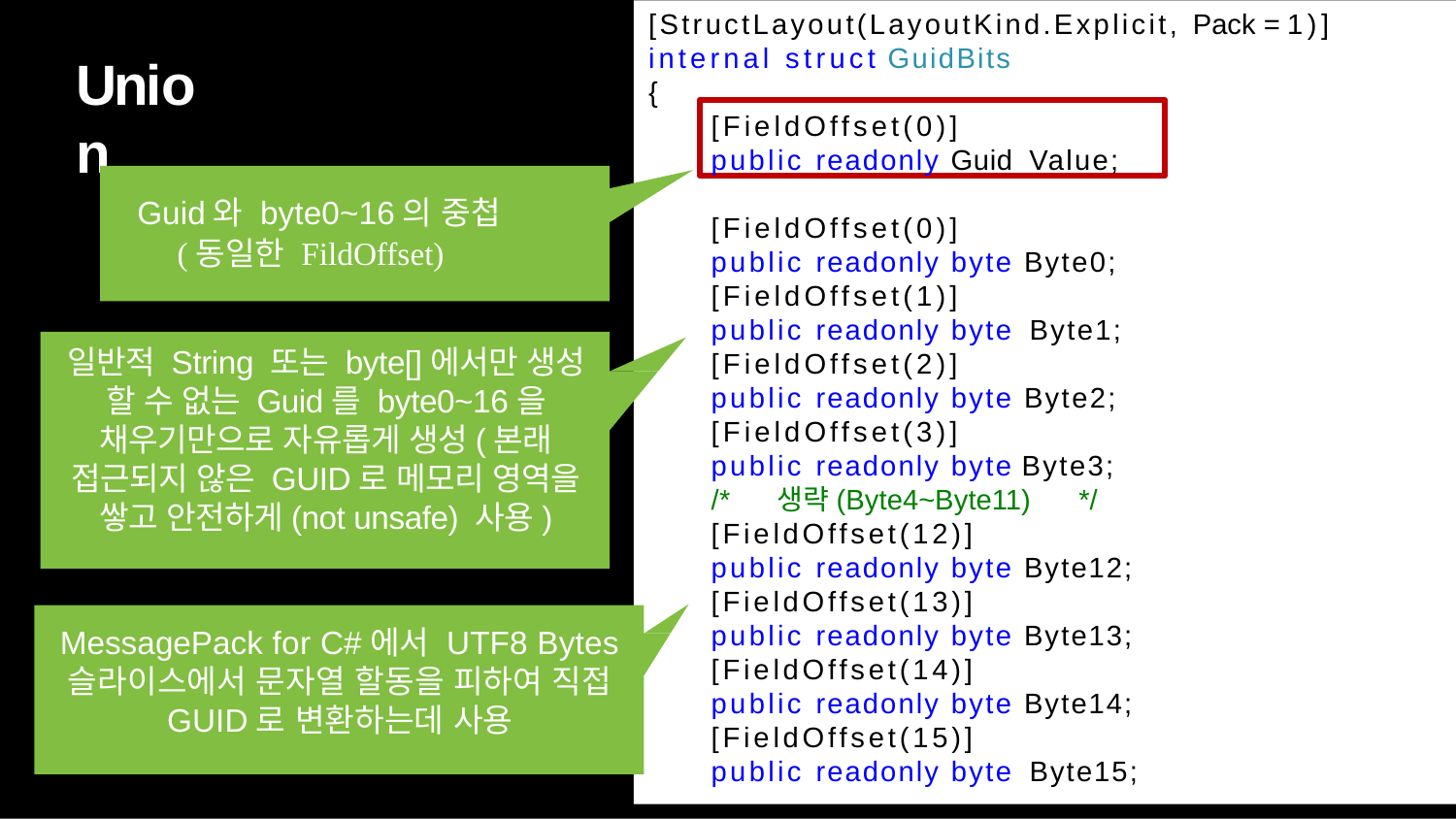

[StructLayout(LayoutKind.Explicit, Pack = 1)]  internal struct GuidBits
# Union
{
[FieldOffset(0)]
public readonly Guid Value;

Guid와 byte0~16의 중첩
     (동일한 FildOffset)

일반적 String 또는 byte[]에서만 생성 할 수 없는 Guid를 byte0~16을 채우기만으로 자유롭게 생성(본래 접근되지 않은 GUID로 메모리 영역을 쌓고 안전하게(not unsafe) 사용)

MessagePack for C#에서 UTF8 Bytes 슬라이스에서 문자열 할동을 피하여 직접 GUID로 변환하는데 사용
[FieldOffset(0)]
public readonly byte Byte0;  [FieldOffset(1)]
public readonly byte Byte1;
[FieldOffset(2)]
public readonly byte Byte2;  [FieldOffset(3)]
public readonly byte Byte3;
/*     생략(Byte4~Byte11)      */
[FieldOffset(12)]
public readonly byte Byte12;  [FieldOffset(13)]
public readonly byte Byte13;  [FieldOffset(14)]
public readonly byte Byte14;  [FieldOffset(15)]
public readonly byte Byte15;

59